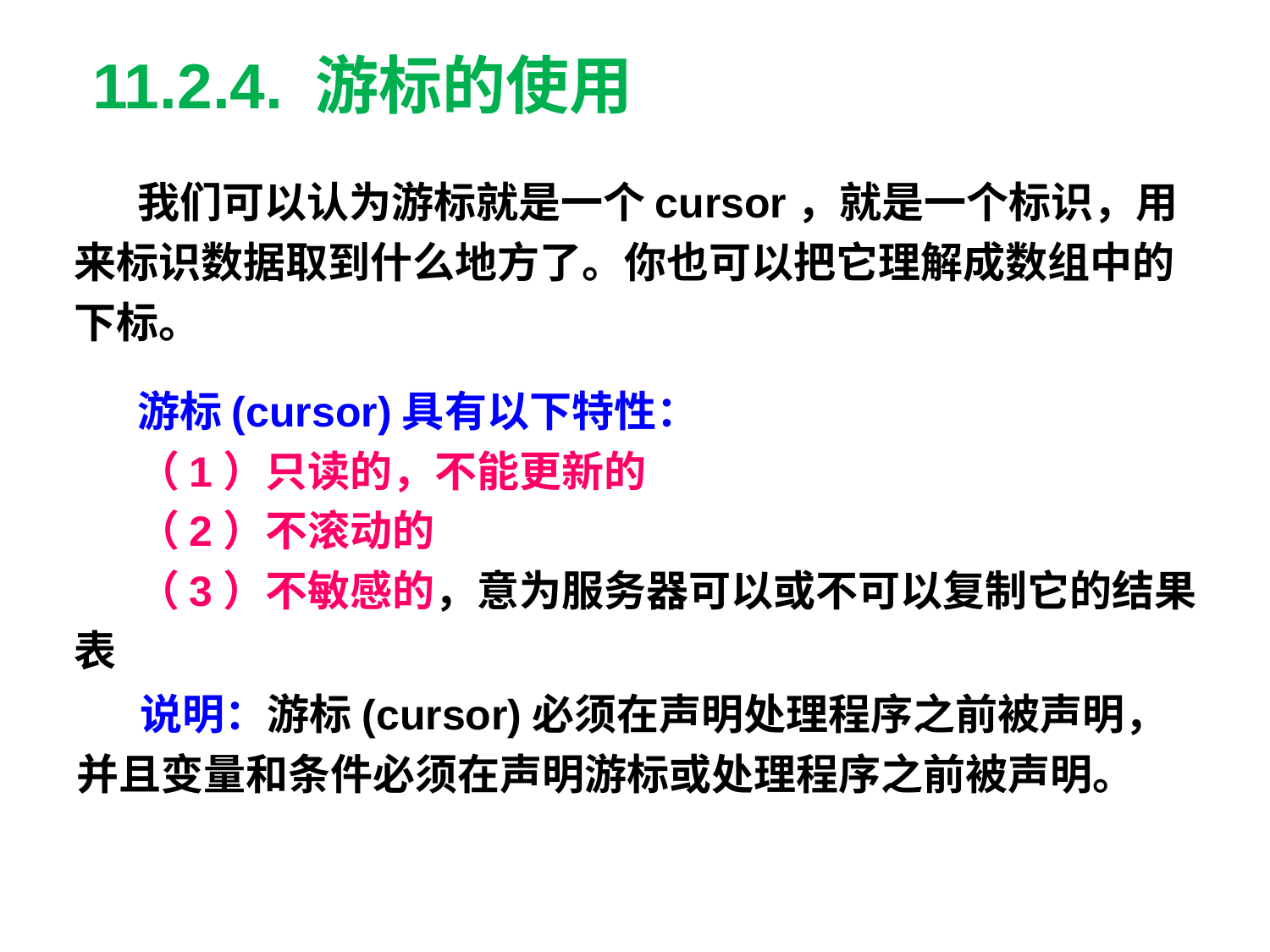

11.2.4. 游标的使用
我们可以认为游标就是一个cursor，就是一个标识，用来标识数据取到什么地方了。你也可以把它理解成数组中的下标。
游标(cursor)具有以下特性：
（1）只读的，不能更新的
（2）不滚动的
（3）不敏感的，意为服务器可以或不可以复制它的结果表
说明：游标(cursor)必须在声明处理程序之前被声明，并且变量和条件必须在声明游标或处理程序之前被声明。